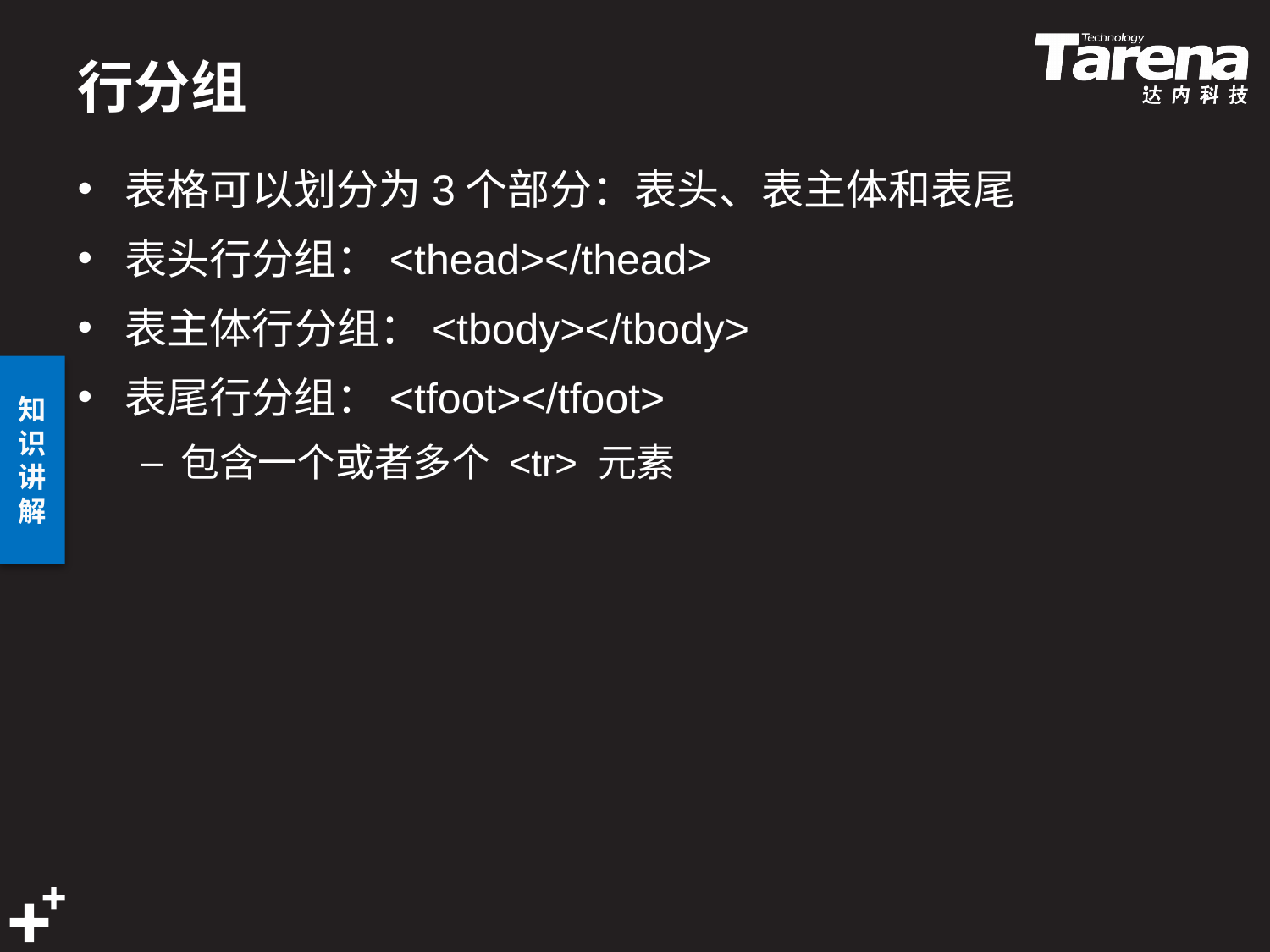

# 行分组
表格可以划分为3个部分：表头、表主体和表尾
表头行分组：<thead></thead>
表主体行分组：<tbody></tbody>
表尾行分组：<tfoot></tfoot>
包含一个或者多个 <tr> 元素